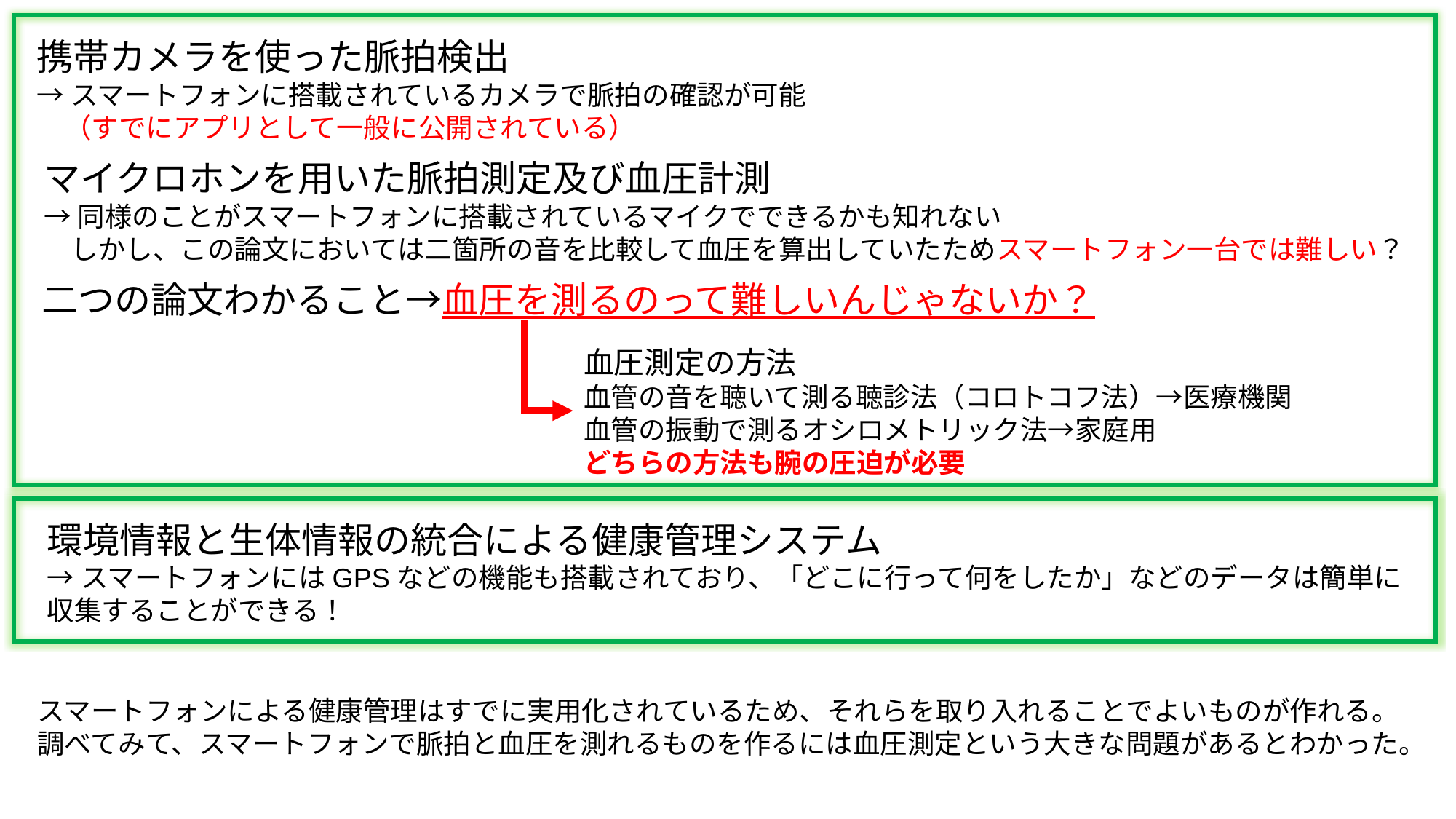

携帯カメラを使った脈拍検出
→スマートフォンに搭載されているカメラで脈拍の確認が可能
　（すでにアプリとして一般に公開されている）
マイクロホンを用いた脈拍測定及び血圧計測
→同様のことがスマートフォンに搭載されているマイクでできるかも知れない
　しかし、この論文においては二箇所の音を比較して血圧を算出していたためスマートフォン一台では難しい？
二つの論文わかること→血圧を測るのって難しいんじゃないか？
血圧測定の方法
血管の音を聴いて測る聴診法（コロトコフ法）→医療機関
血管の振動で測るオシロメトリック法→家庭用
どちらの方法も腕の圧迫が必要

環境情報と生体情報の統合による健康管理システム
→スマートフォンにはGPSなどの機能も搭載されており、「どこに行って何をしたか」などのデータは簡単に収集することができる！

スマートフォンによる健康管理はすでに実用化されているため、それらを取り入れることでよいものが作れる。
調べてみて、スマートフォンで脈拍と血圧を測れるものを作るには血圧測定という大きな問題があるとわかった。